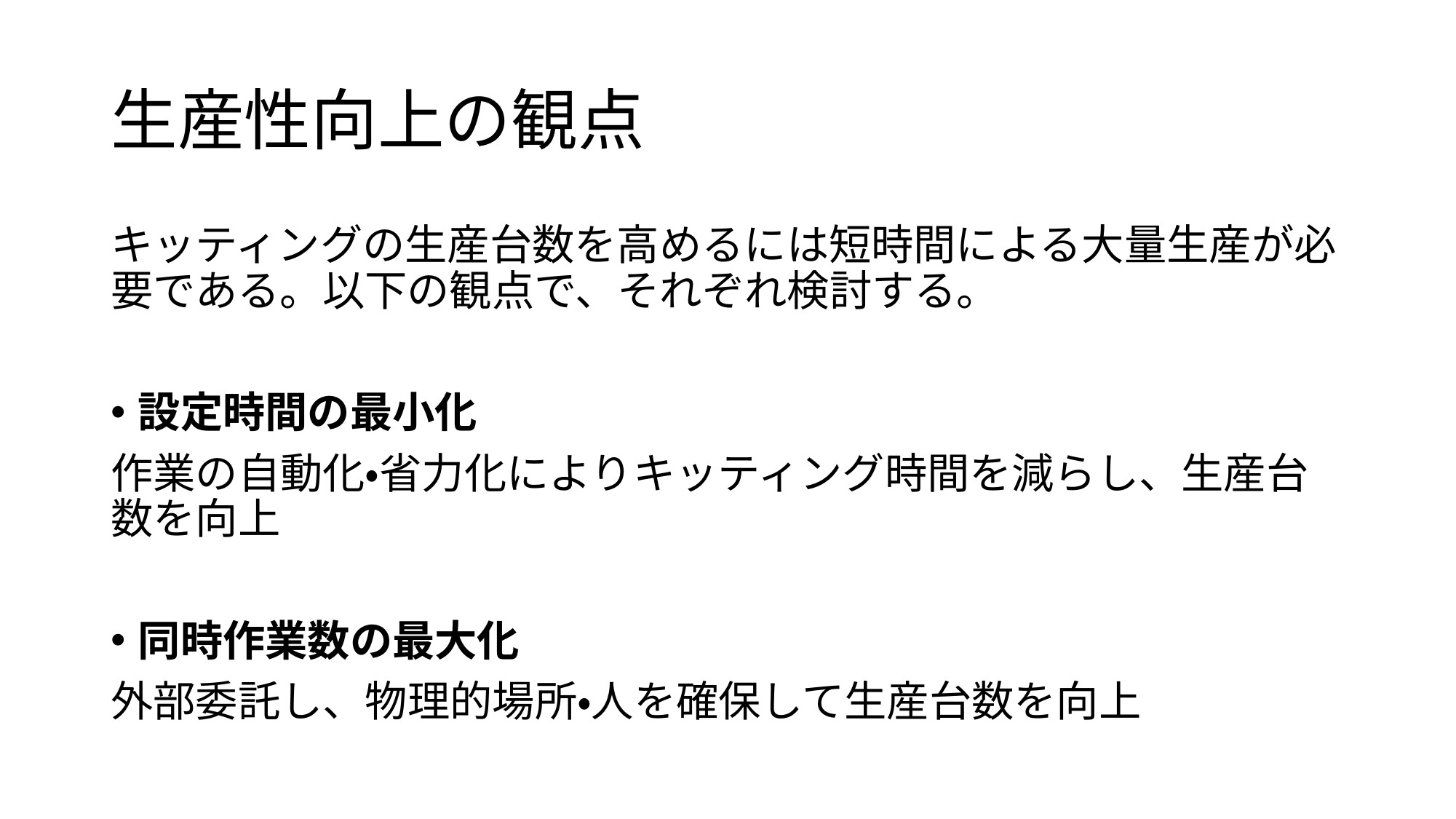

# 生産性向上の観点
キッティングの生産台数を高めるには短時間による大量生産が必要である。以下の観点で、それぞれ検討する。

設定時間の最小化
作業の自動化・省力化によりキッティング時間を減らし、生産台数を向上

同時作業数の最大化
外部委託し、物理的場所・人を確保して生産台数を向上